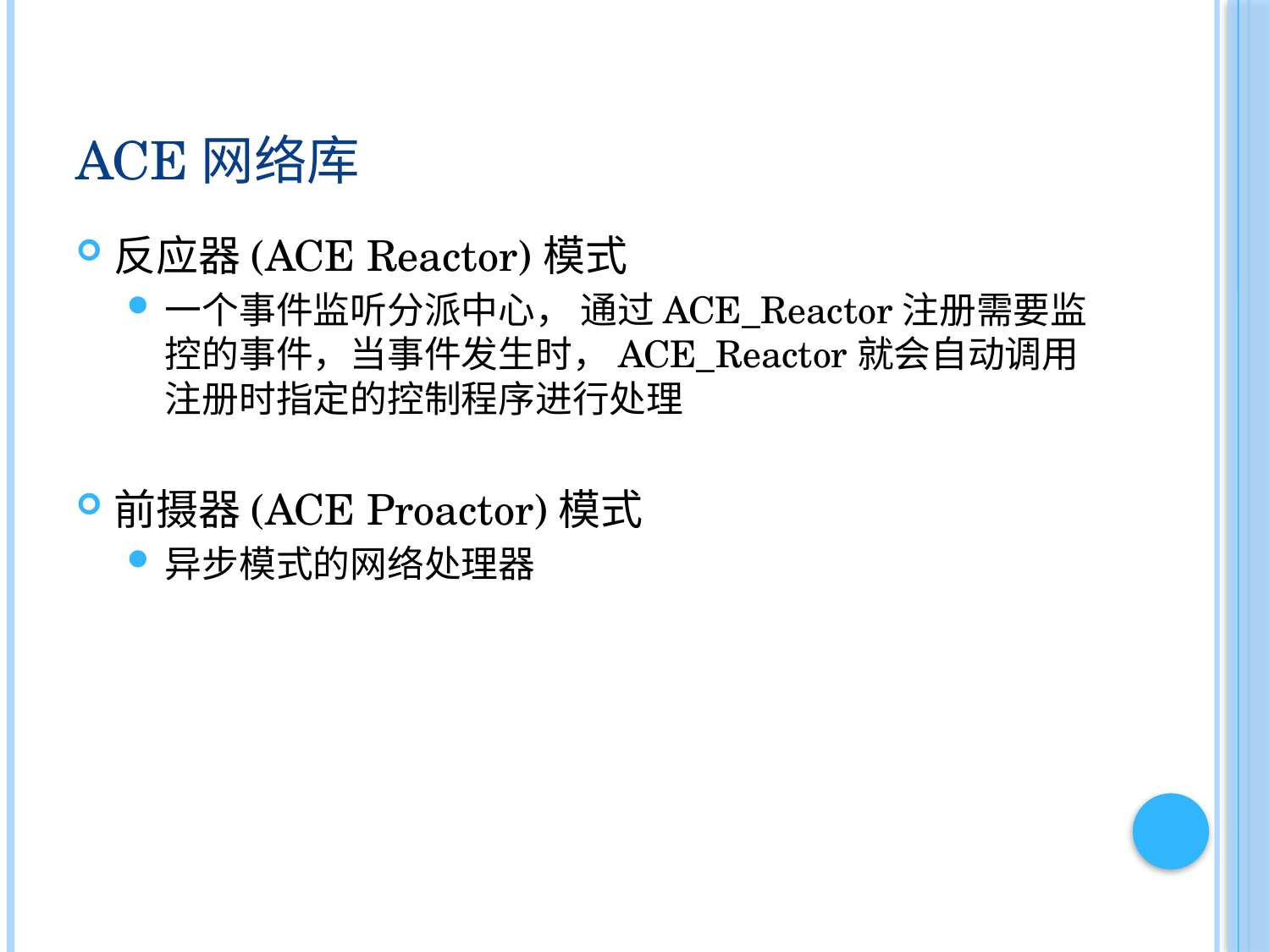

# ACE网络库
反应器(ACE Reactor)模式
一个事件监听分派中心， 通过ACE_Reactor注册需要监控的事件，当事件发生时，ACE_Reactor就会自动调用注册时指定的控制程序进行处理

前摄器(ACE Proactor)模式
异步模式的网络处理器